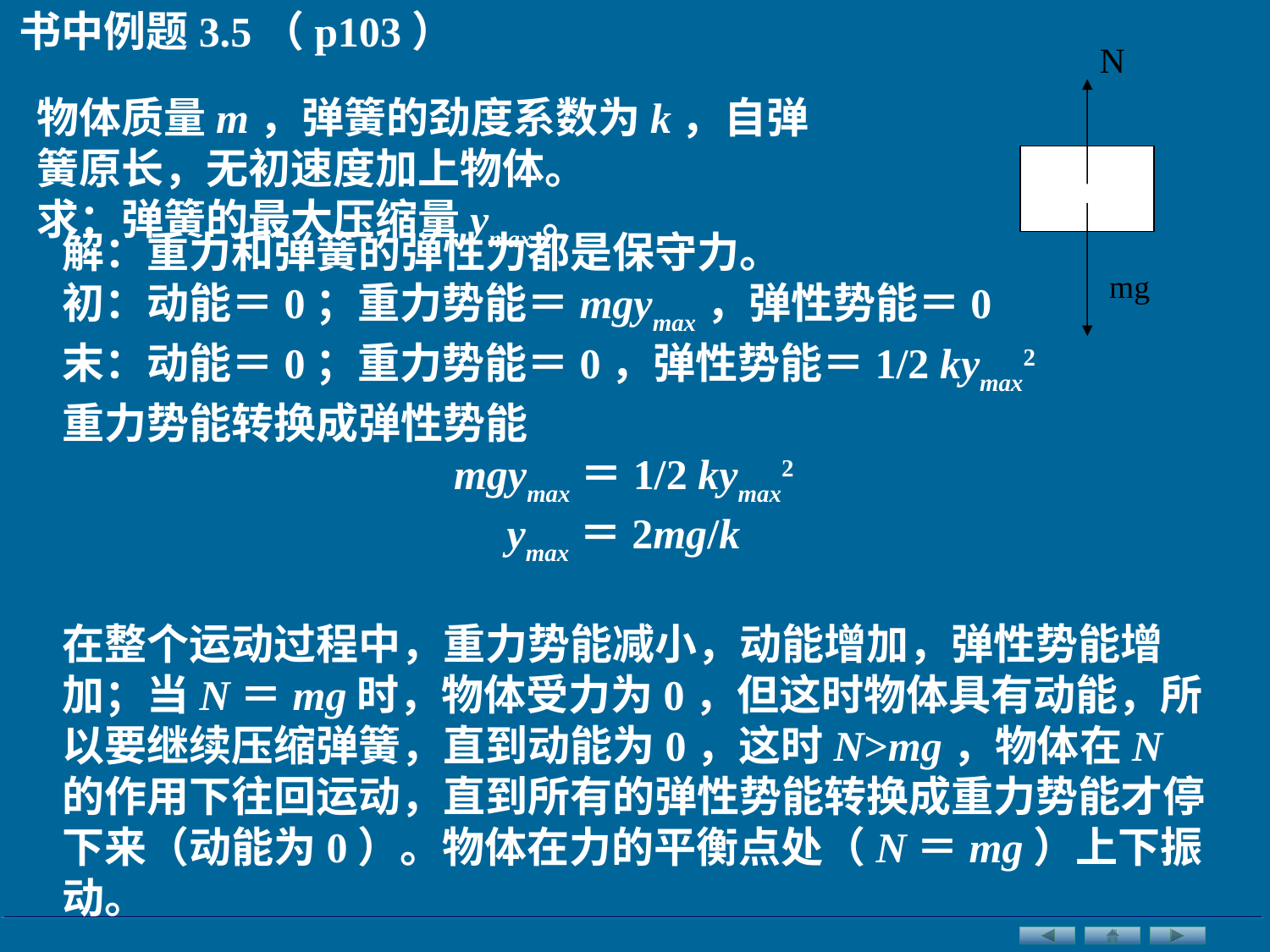

书中例题3.5（p103）

N

mg

物体质量m，弹簧的劲度系数为k，自弹簧原长，无初速度加上物体。
求：弹簧的最大压缩量ymax。
解：重力和弹簧的弹性力都是保守力。
初：动能＝0；重力势能＝mgymax，弹性势能＝0
末：动能＝0；重力势能＝0，弹性势能＝1/2 kymax2
重力势能转换成弹性势能
                                     mgymax＝1/2 kymax2
                                          ymax＝2mg/k

在整个运动过程中，重力势能减小，动能增加，弹性势能增加；当N＝mg时，物体受力为0，但这时物体具有动能，所以要继续压缩弹簧，直到动能为0，这时N>mg，物体在N的作用下往回运动，直到所有的弹性势能转换成重力势能才停下来（动能为0）。物体在力的平衡点处（N＝mg）上下振动。